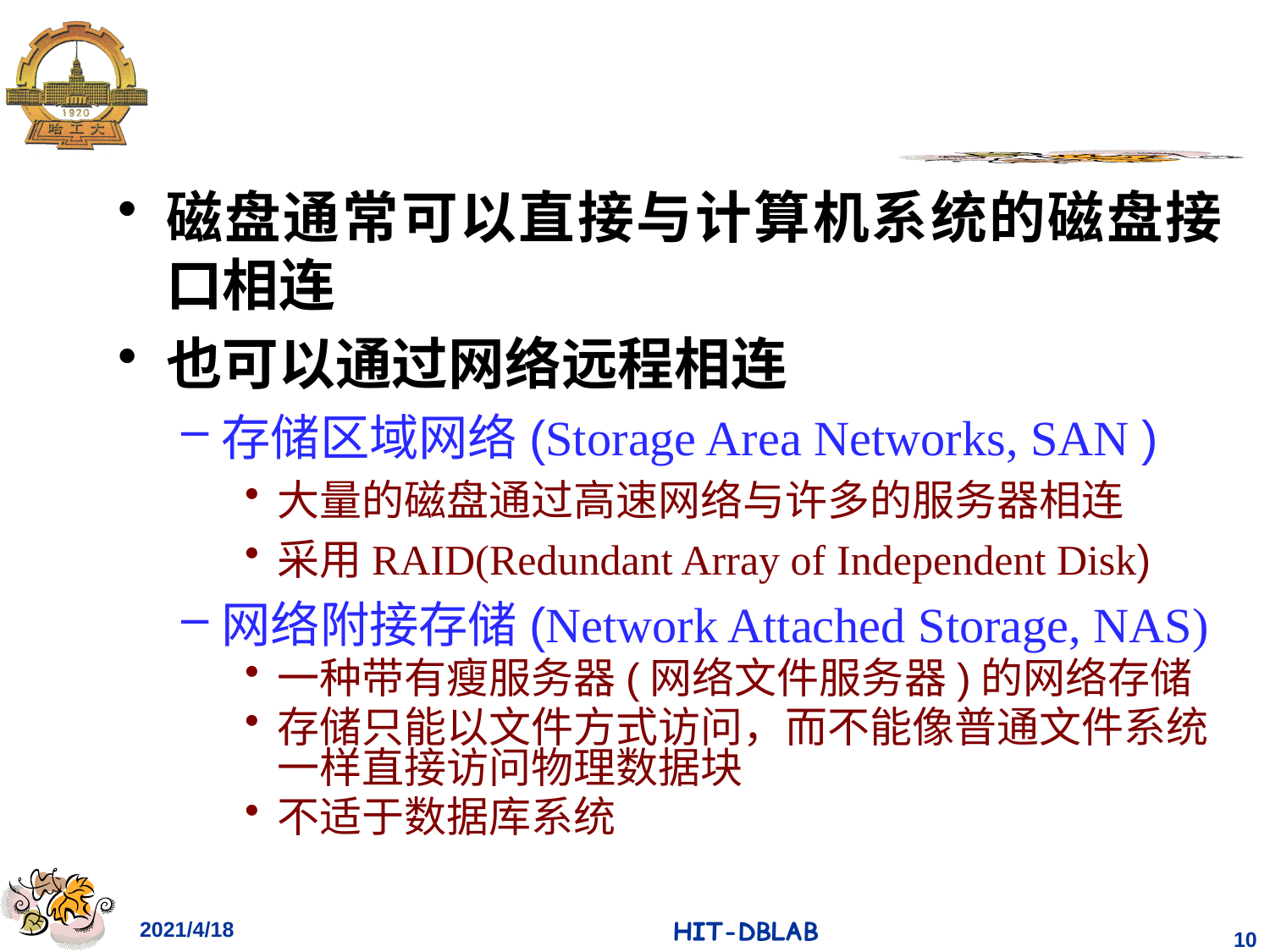

#
磁盘通常可以直接与计算机系统的磁盘接口相连
也可以通过网络远程相连
存储区域网络(Storage Area Networks, SAN )
大量的磁盘通过高速网络与许多的服务器相连
采用RAID(Redundant Array of Independent Disk)
网络附接存储(Network Attached Storage, NAS)
一种带有瘦服务器(网络文件服务器)的网络存储
存储只能以文件方式访问，而不能像普通文件系统一样直接访问物理数据块
不适于数据库系统
2021/4/18
HIT-DBLAB
10